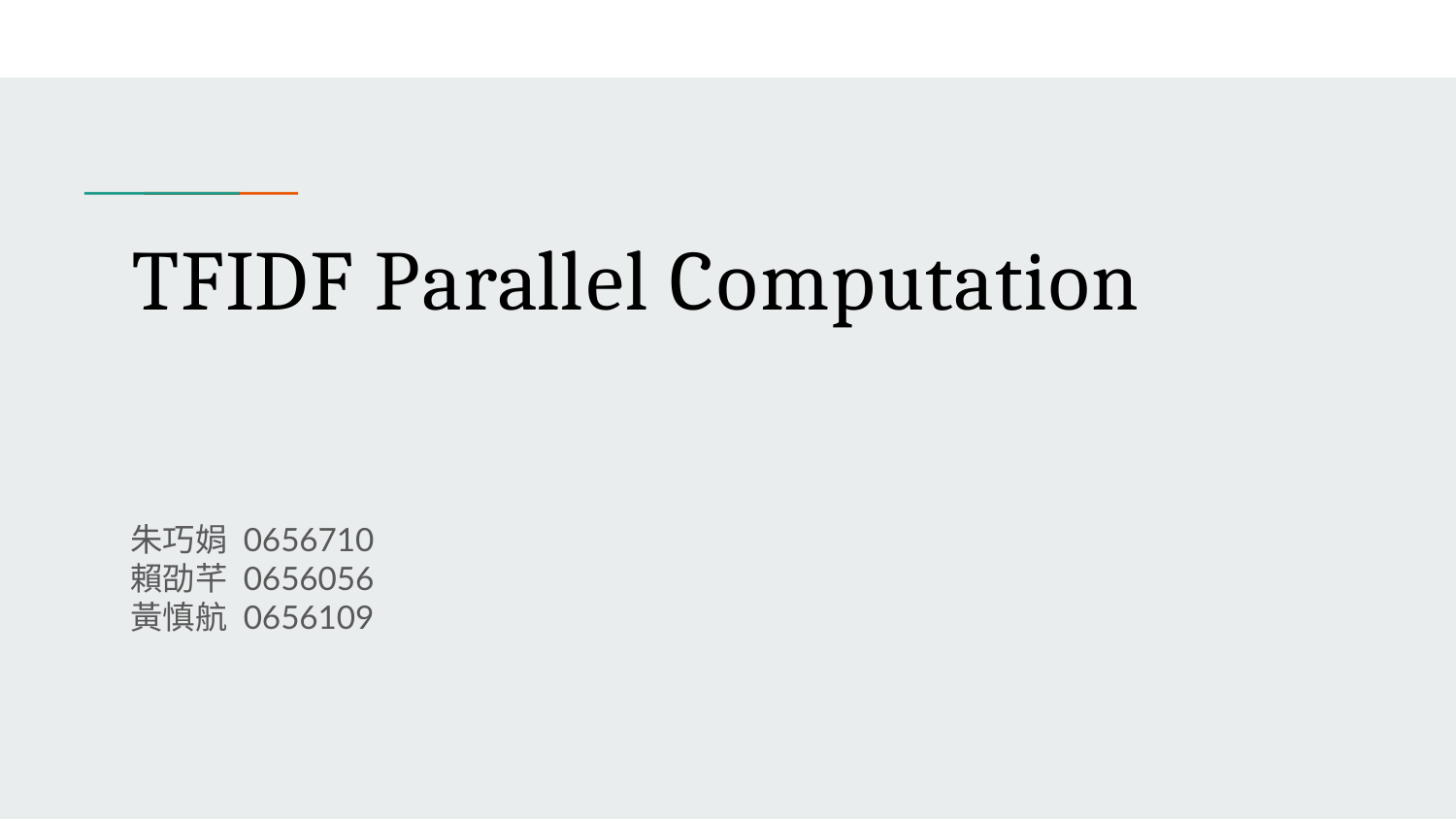

# TFIDF Parallel Computation
朱巧娟 0656710
賴劭芊 0656056
黃慎航 0656109